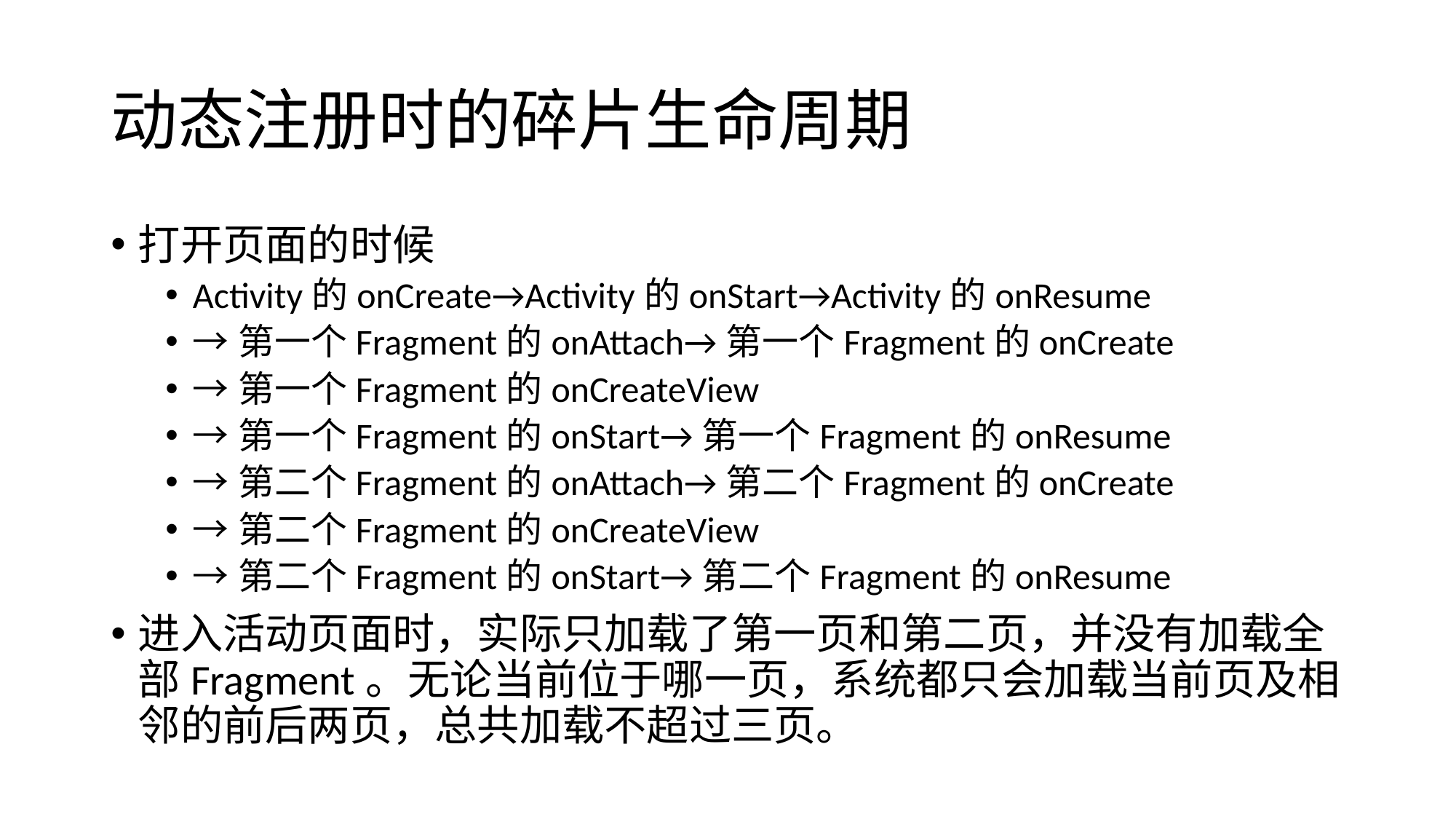

# 动态注册时的碎片生命周期
打开页面的时候
Activity的onCreate→Activity的onStart→Activity的onResume
→第一个Fragment的onAttach→第一个Fragment的onCreate
→第一个Fragment的onCreateView
→第一个Fragment的onStart→第一个Fragment的onResume
→第二个Fragment的onAttach→第二个Fragment的onCreate
→第二个Fragment的onCreateView
→第二个Fragment的onStart→第二个Fragment的onResume
进入活动页面时，实际只加载了第一页和第二页，并没有加载全部Fragment。无论当前位于哪一页，系统都只会加载当前页及相邻的前后两页，总共加载不超过三页。